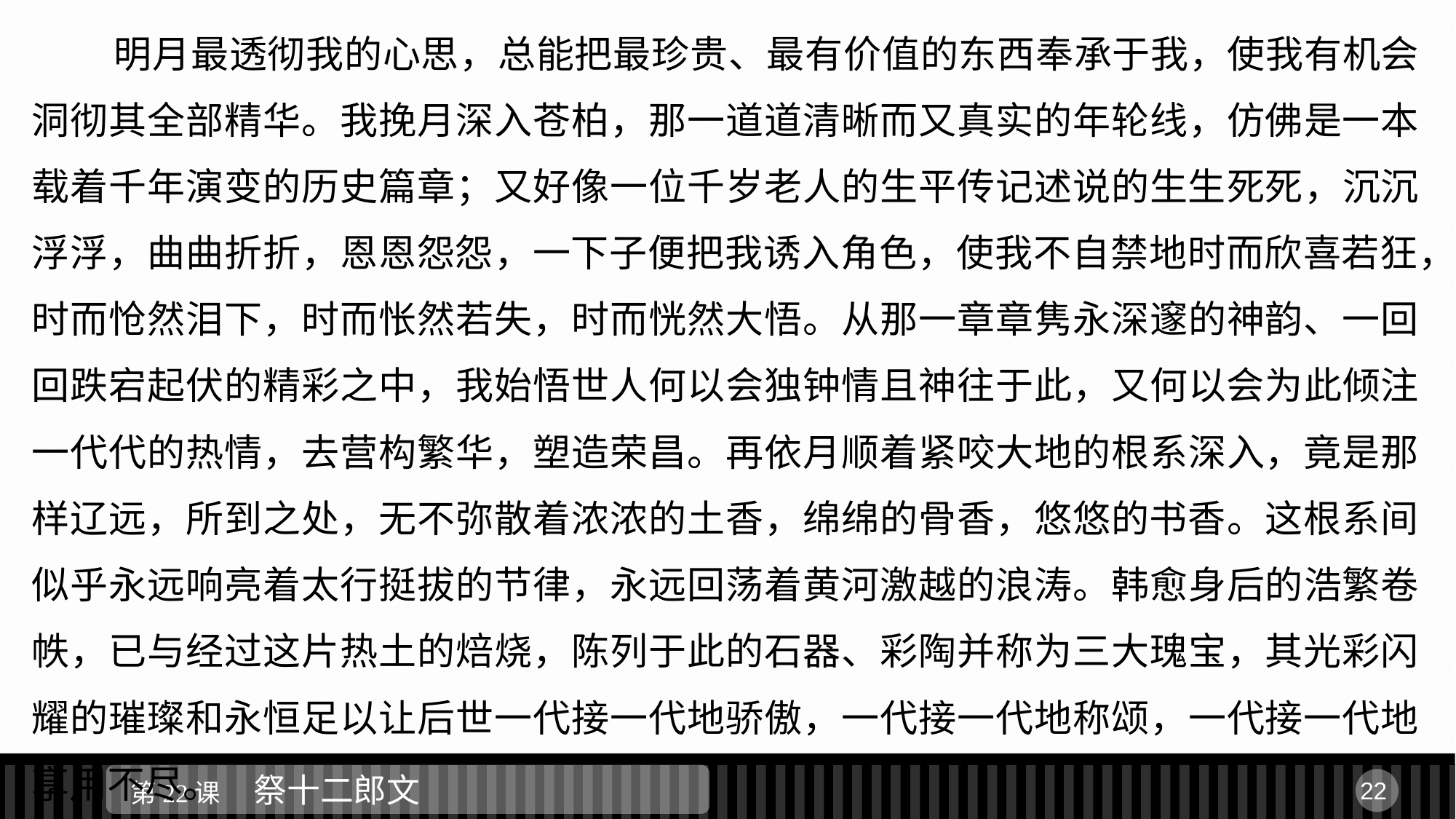

明月最透彻我的心思，总能把最珍贵、最有价值的东西奉承于我，使我有机会洞彻其全部精华。我挽月深入苍柏，那一道道清晰而又真实的年轮线，仿佛是一本载着千年演变的历史篇章；又好像一位千岁老人的生平传记述说的生生死死，沉沉浮浮，曲曲折折，恩恩怨怨，一下子便把我诱入角色，使我不自禁地时而欣喜若狂，时而怆然泪下，时而怅然若失，时而恍然大悟。从那一章章隽永深邃的神韵、一回回跌宕起伏的精彩之中，我始悟世人何以会独钟情且神往于此，又何以会为此倾注一代代的热情，去营构繁华，塑造荣昌。再依月顺着紧咬大地的根系深入，竟是那样辽远，所到之处，无不弥散着浓浓的土香，绵绵的骨香，悠悠的书香。这根系间似乎永远响亮着太行挺拔的节律，永远回荡着黄河激越的浪涛。韩愈身后的浩繁卷帙，已与经过这片热土的焙烧，陈列于此的石器、彩陶并称为三大瑰宝，其光彩闪耀的璀璨和永恒足以让后世一代接一代地骄傲，一代接一代地称颂，一代接一代地享用不尽。